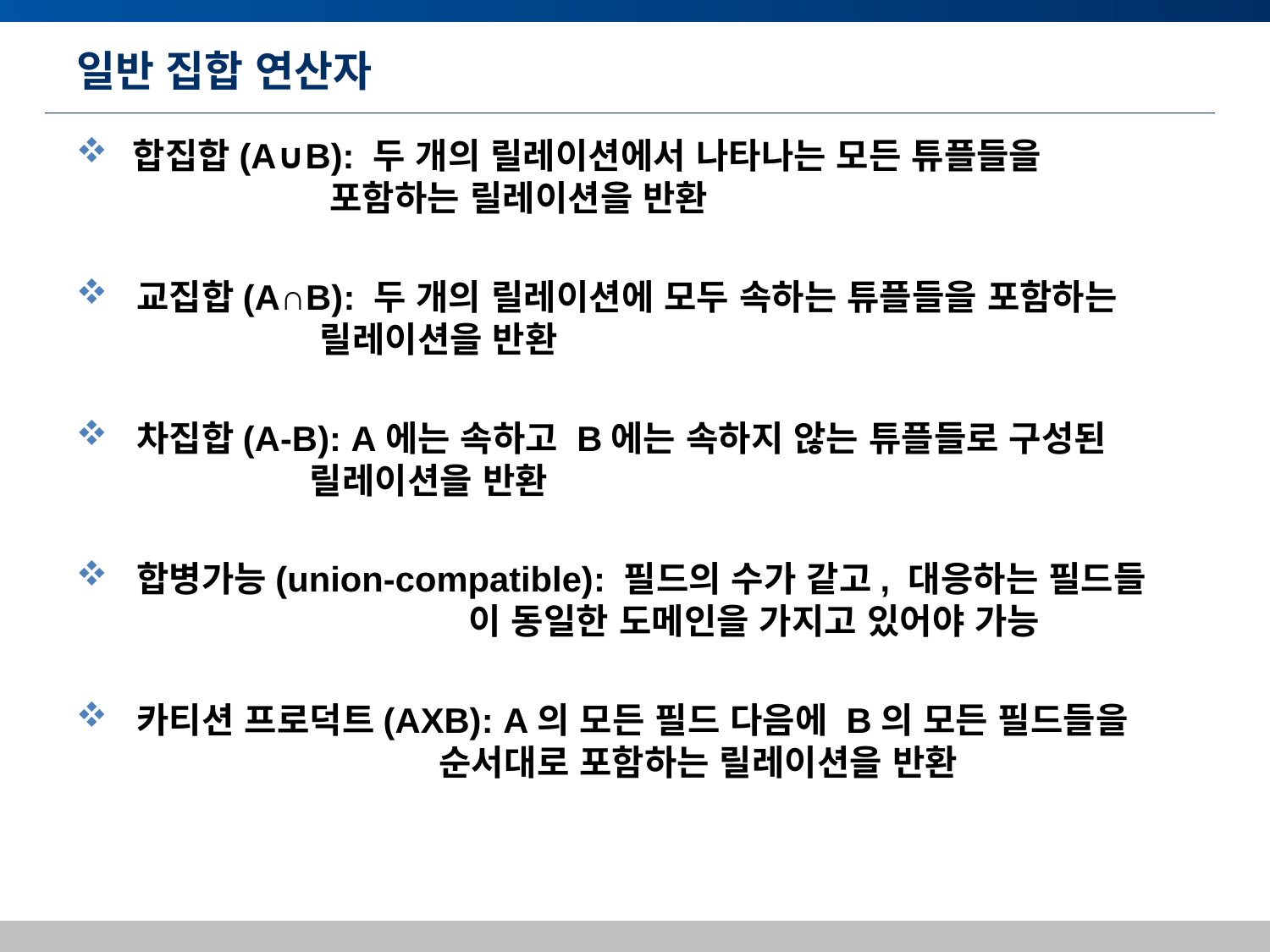

# 일반 집합 연산자
  합집합(A∪B): 두 개의 릴레이션에서 나타나는 모든 튜플들을
                       포함하는 릴레이션을 반환

  교집합(A∩B): 두 개의 릴레이션에 모두 속하는 튜플들을 포함하는
                      릴레이션을 반환

  차집합(A-B): A에는 속하고 B에는 속하지 않는 튜플들로 구성된
                     릴레이션을 반환

  합병가능(union-compatible): 필드의 수가 같고, 대응하는 필드들
                                     이 동일한 도메인을 가지고 있어야 가능

  카티션 프로덕트(AXB): A의 모든 필드 다음에 B의 모든 필드들을
                                  순서대로 포함하는 릴레이션을 반환